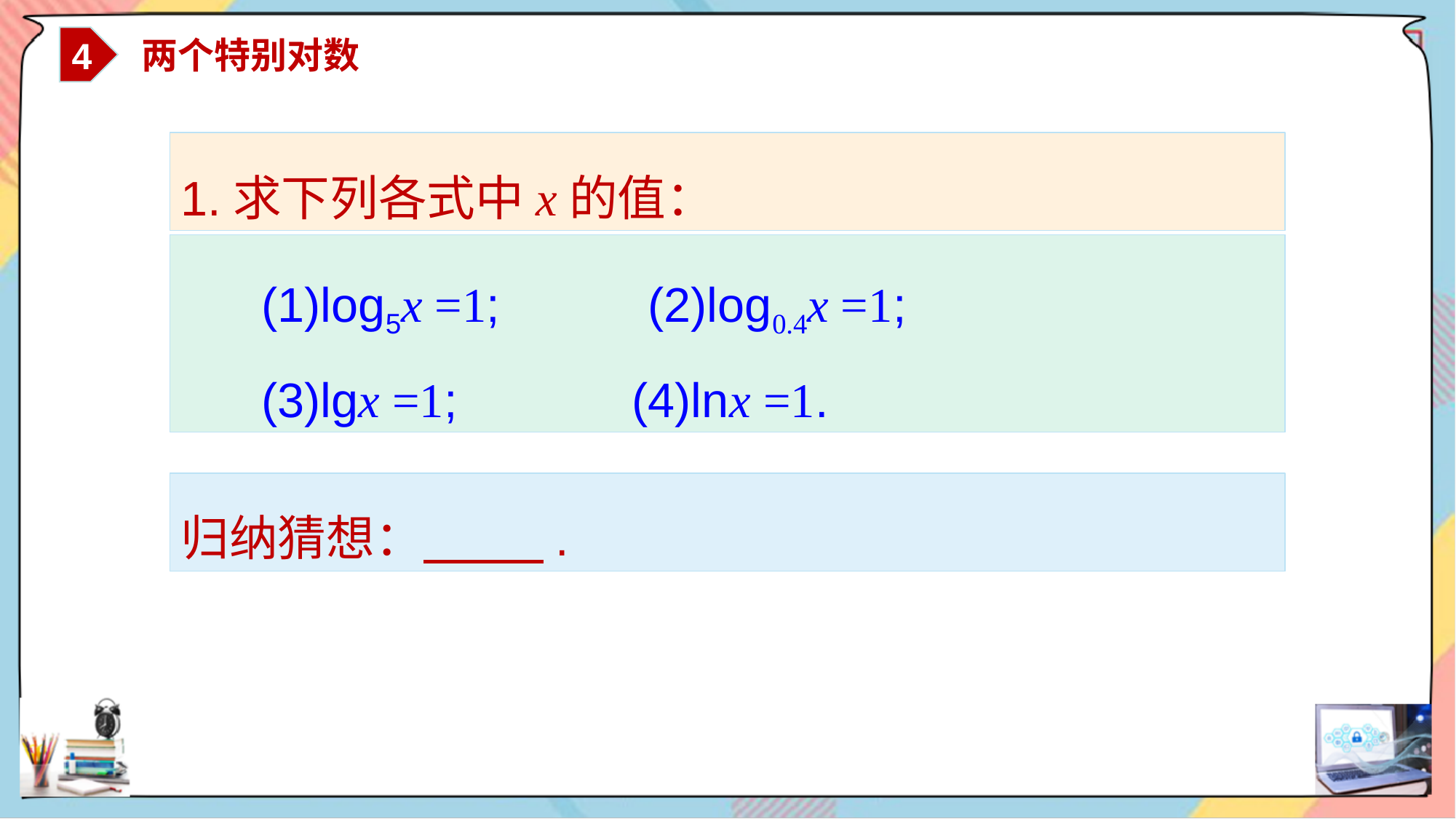

4
 两个特别对数
1.求下列各式中x的值：
      (1)log5x =1;           (2)log0.4x =1;
      (3)lgx =1;             (4)lnx =1.
归纳猜想：           .